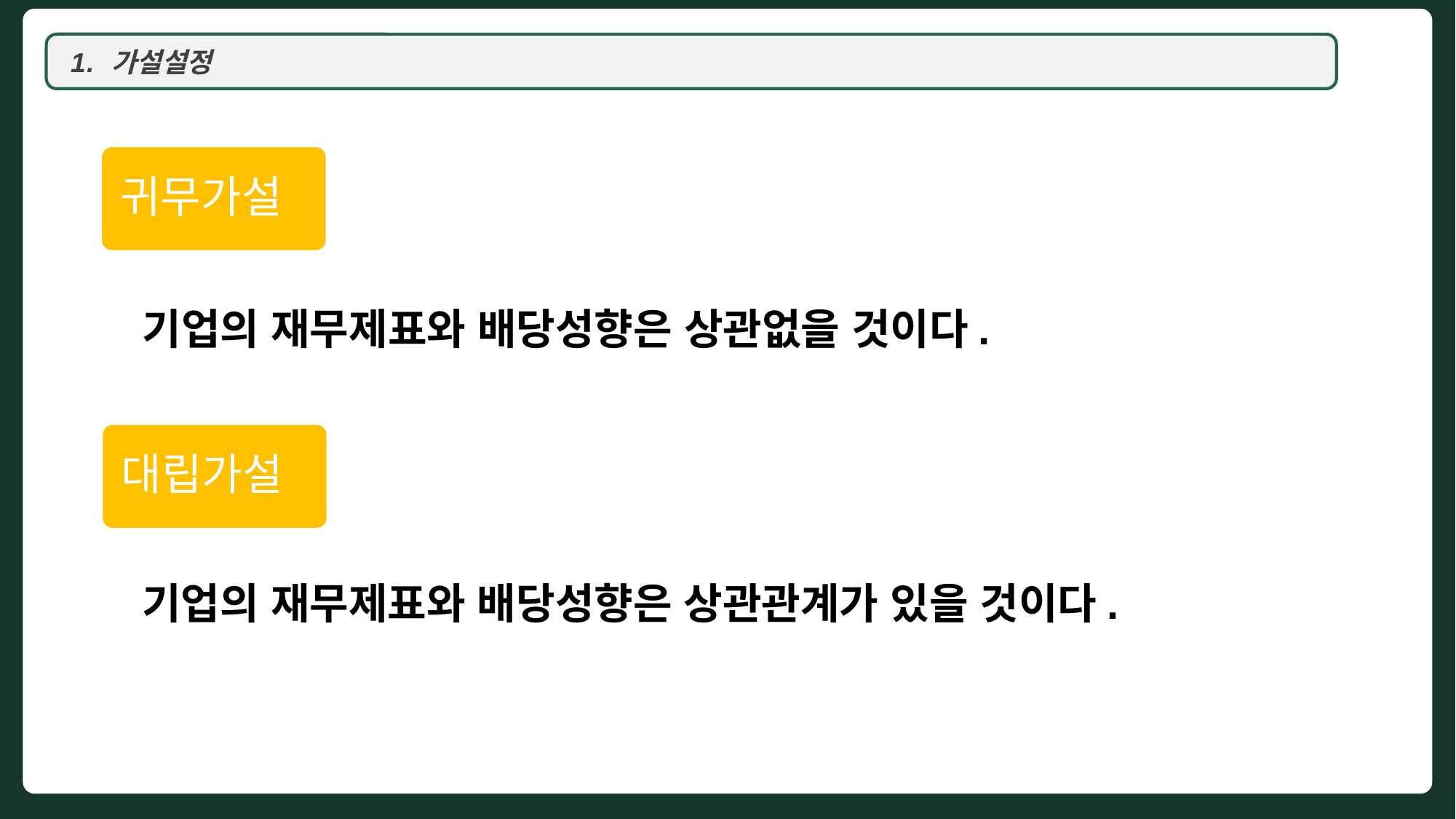

가설설정

귀무가설
  기업의 재무제표와 배당성향은 상관없을 것이다.

대립가설
  기업의 재무제표와 배당성향은 상관관계가 있을 것이다.